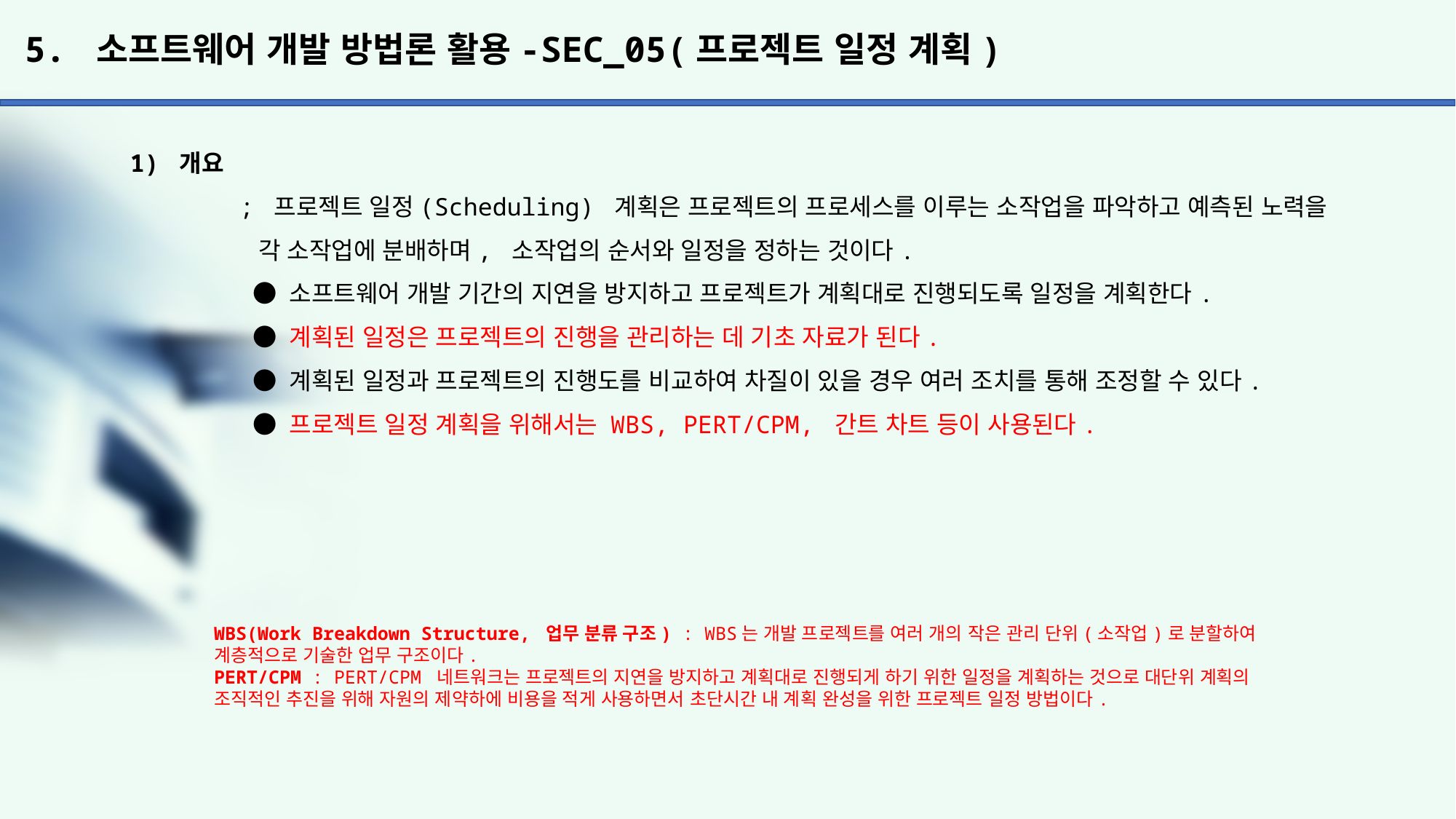

# 5. 소프트웨어 개발 방법론 활용-SEC_05(프로젝트 일정 계획)
1) 개요
	; 프로젝트 일정(Scheduling) 계획은 프로젝트의 프로세스를 이루는 소작업을 파악하고 예측된 노력을
	  각 소작업에 분배하며, 소작업의 순서와 일정을 정하는 것이다.
	  ● 소프트웨어 개발 기간의 지연을 방지하고 프로젝트가 계획대로 진행되도록 일정을 계획한다.
	  ● 계획된 일정은 프로젝트의 진행을 관리하는 데 기초 자료가 된다.
	  ● 계획된 일정과 프로젝트의 진행도를 비교하여 차질이 있을 경우 여러 조치를 통해 조정할 수 있다.
	  ● 프로젝트 일정 계획을 위해서는 WBS, PERT/CPM, 간트 차트 등이 사용된다.
WBS(Work Breakdown Structure, 업무 분류 구조) : WBS는 개발 프로젝트를 여러 개의 작은 관리 단위(소작업)로 분할하여 계층적으로 기술한 업무 구조이다.
PERT/CPM : PERT/CPM 네트워크는 프로젝트의 지연을 방지하고 계획대로 진행되게 하기 위한 일정을 계획하는 것으로 대단위 계획의 조직적인 추진을 위해 자원의 제약하에 비용을 적게 사용하면서 초단시간 내 계획 완성을 위한 프로젝트 일정 방법이다.